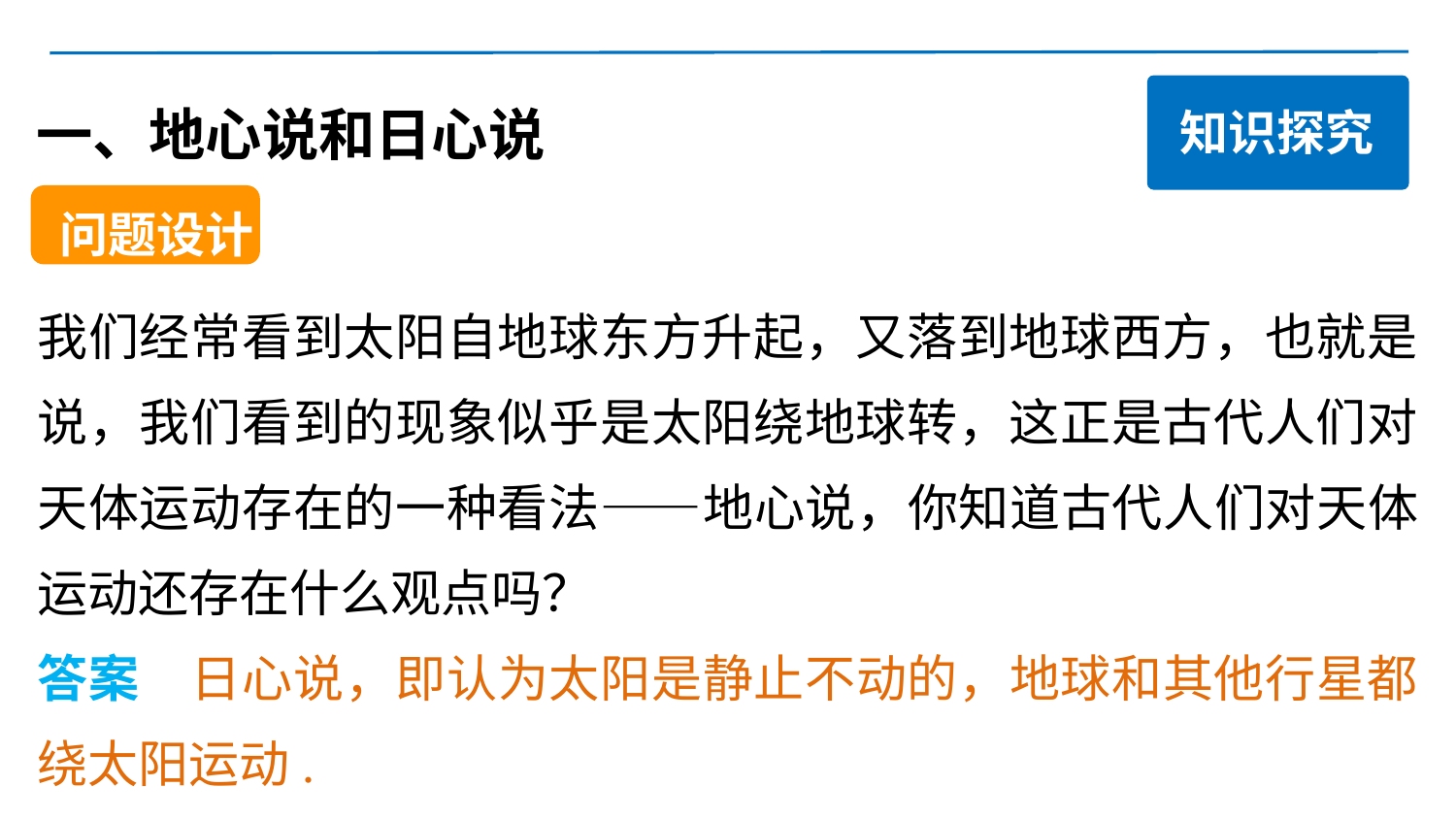

一、地心说和日心说

知识探究
 问题设计
我们经常看到太阳自地球东方升起，又落到地球西方，也就是说，我们看到的现象似乎是太阳绕地球转，这正是古代人们对天体运动存在的一种看法——地心说，你知道古代人们对天体运动还存在什么观点吗？
答案　日心说，即认为太阳是静止不动的，地球和其他行星都绕太阳运动.